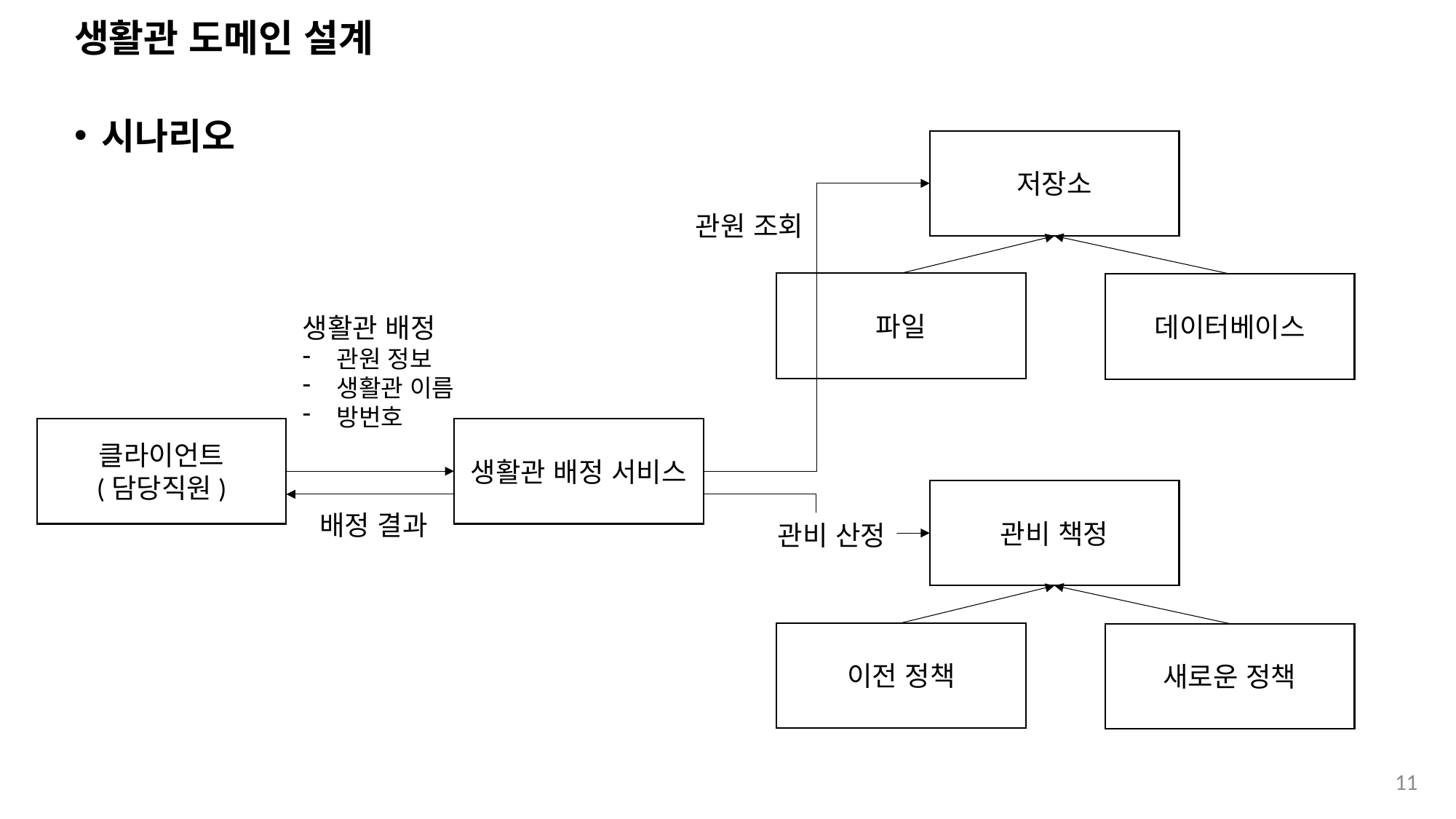

# 생활관 도메인 설계
시나리오

저장소
관원 조회
파일
데이터베이스
생활관 배정
관원 정보
생활관 이름
방번호
클라이언트
(담당직원)
생활관 배정 서비스
관비 책정
배정 결과
관비 산정
이전 정책
새로운 정책
11